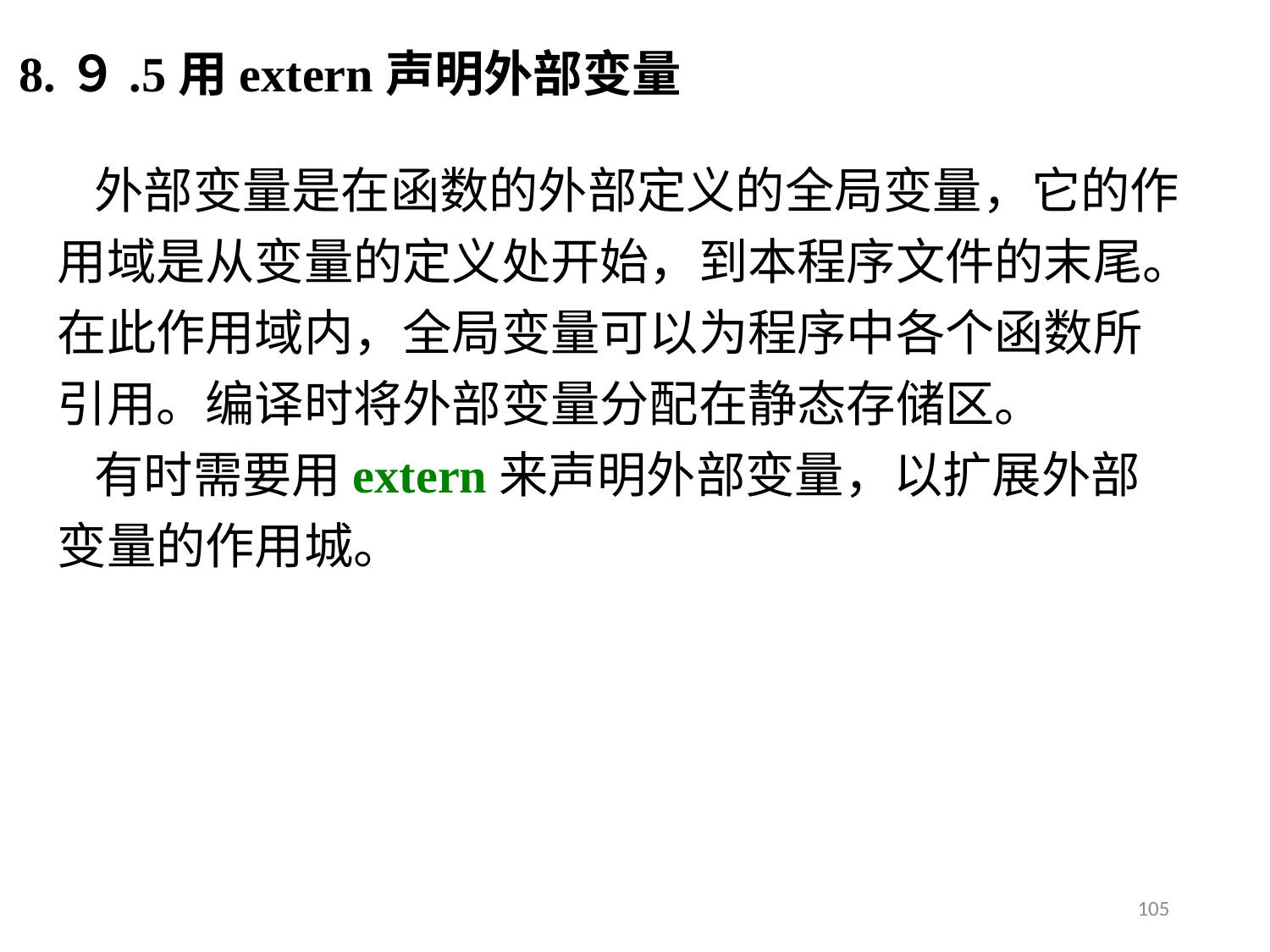

8.９.5用extern声明外部变量
外部变量是在函数的外部定义的全局变量，它的作用域是从变量的定义处开始，到本程序文件的末尾。在此作用域内，全局变量可以为程序中各个函数所引用。编译时将外部变量分配在静态存储区。
有时需要用extern来声明外部变量，以扩展外部变量的作用城。
105